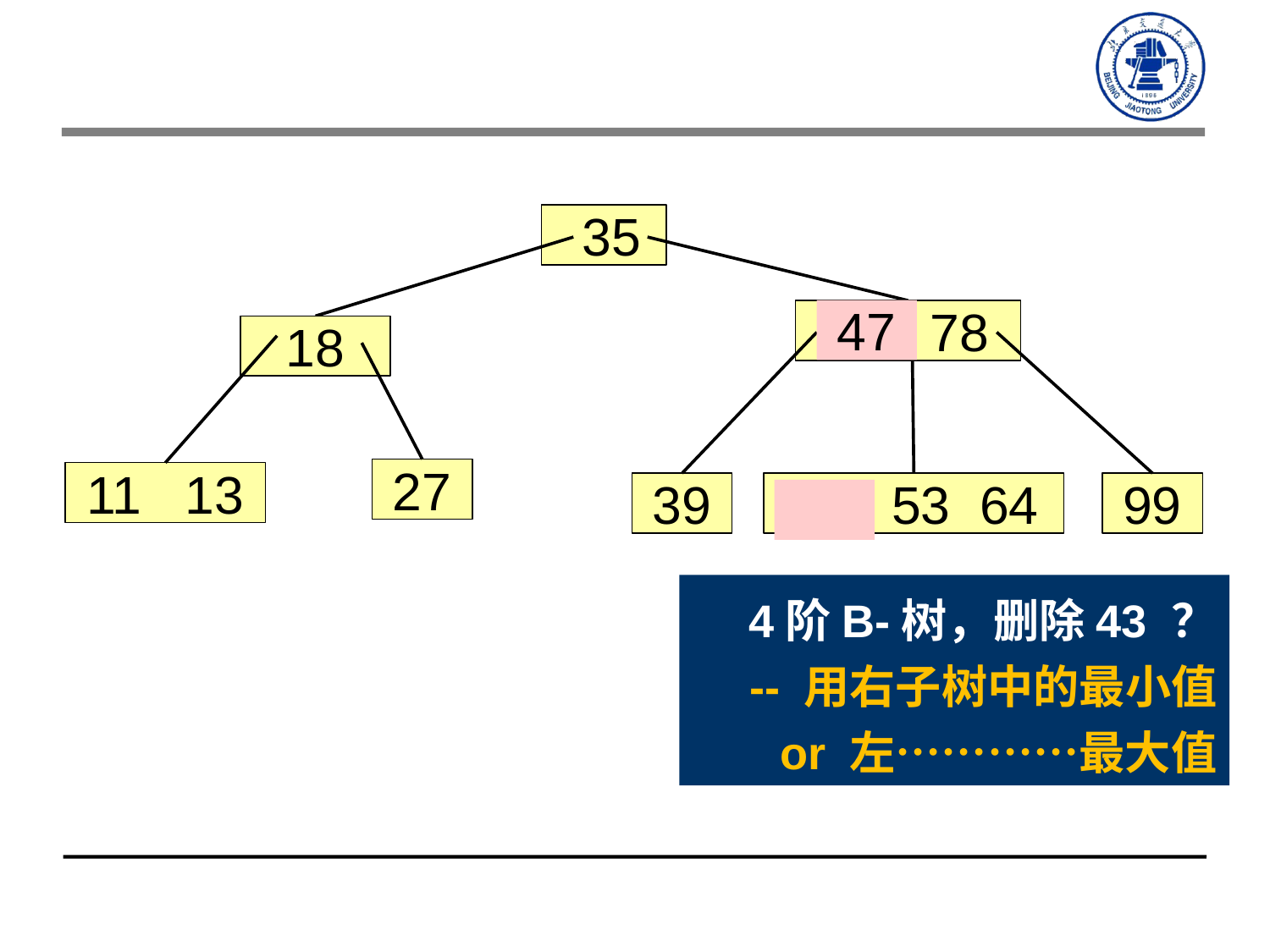

35
47
43   78
18
27
11   13
39
47   53  64
99

 4阶B-树，删除43 ？
   -- 用右子树中的最小值
      or 左…………最大值